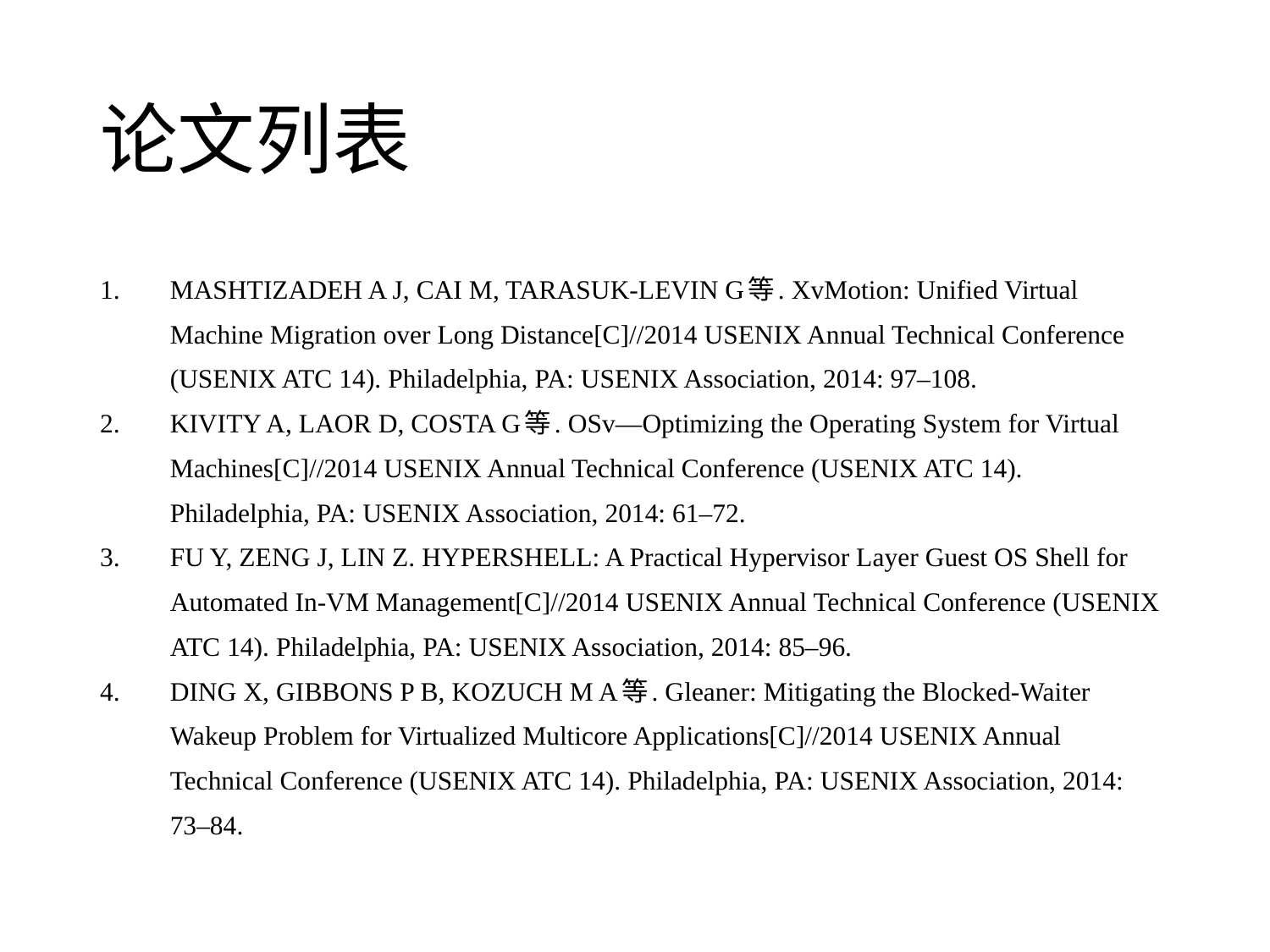

# 论文列表
MASHTIZADEH A J, CAI M, TARASUK-LEVIN G等. XvMotion: Unified Virtual Machine Migration over Long Distance[C]//2014 USENIX Annual Technical Conference (USENIX ATC 14). Philadelphia, PA: USENIX Association, 2014: 97–108.
KIVITY A, LAOR D, COSTA G等. OSv—Optimizing the Operating System for Virtual Machines[C]//2014 USENIX Annual Technical Conference (USENIX ATC 14). Philadelphia, PA: USENIX Association, 2014: 61–72.
FU Y, ZENG J, LIN Z. HYPERSHELL: A Practical Hypervisor Layer Guest OS Shell for Automated In-VM Management[C]//2014 USENIX Annual Technical Conference (USENIX ATC 14). Philadelphia, PA: USENIX Association, 2014: 85–96.
DING X, GIBBONS P B, KOZUCH M A等. Gleaner: Mitigating the Blocked-Waiter Wakeup Problem for Virtualized Multicore Applications[C]//2014 USENIX Annual Technical Conference (USENIX ATC 14). Philadelphia, PA: USENIX Association, 2014: 73–84.